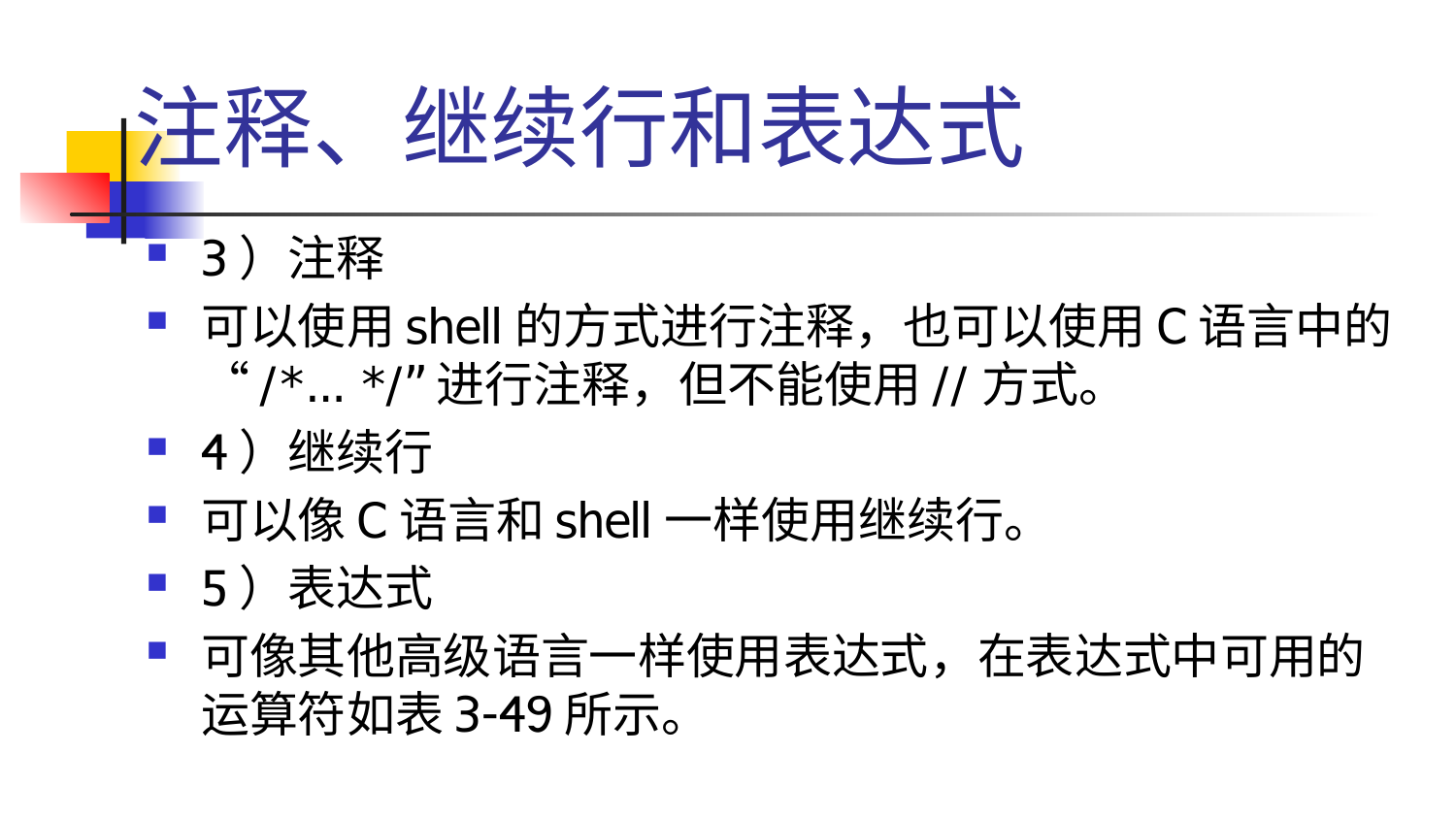

# 注释、继续行和表达式
3）注释
可以使用shell的方式进行注释，也可以使用C语言中的“/*… */”进行注释，但不能使用//方式。
4）继续行
可以像C语言和shell一样使用继续行。
5）表达式
可像其他高级语言一样使用表达式，在表达式中可用的运算符如表3-49所示。